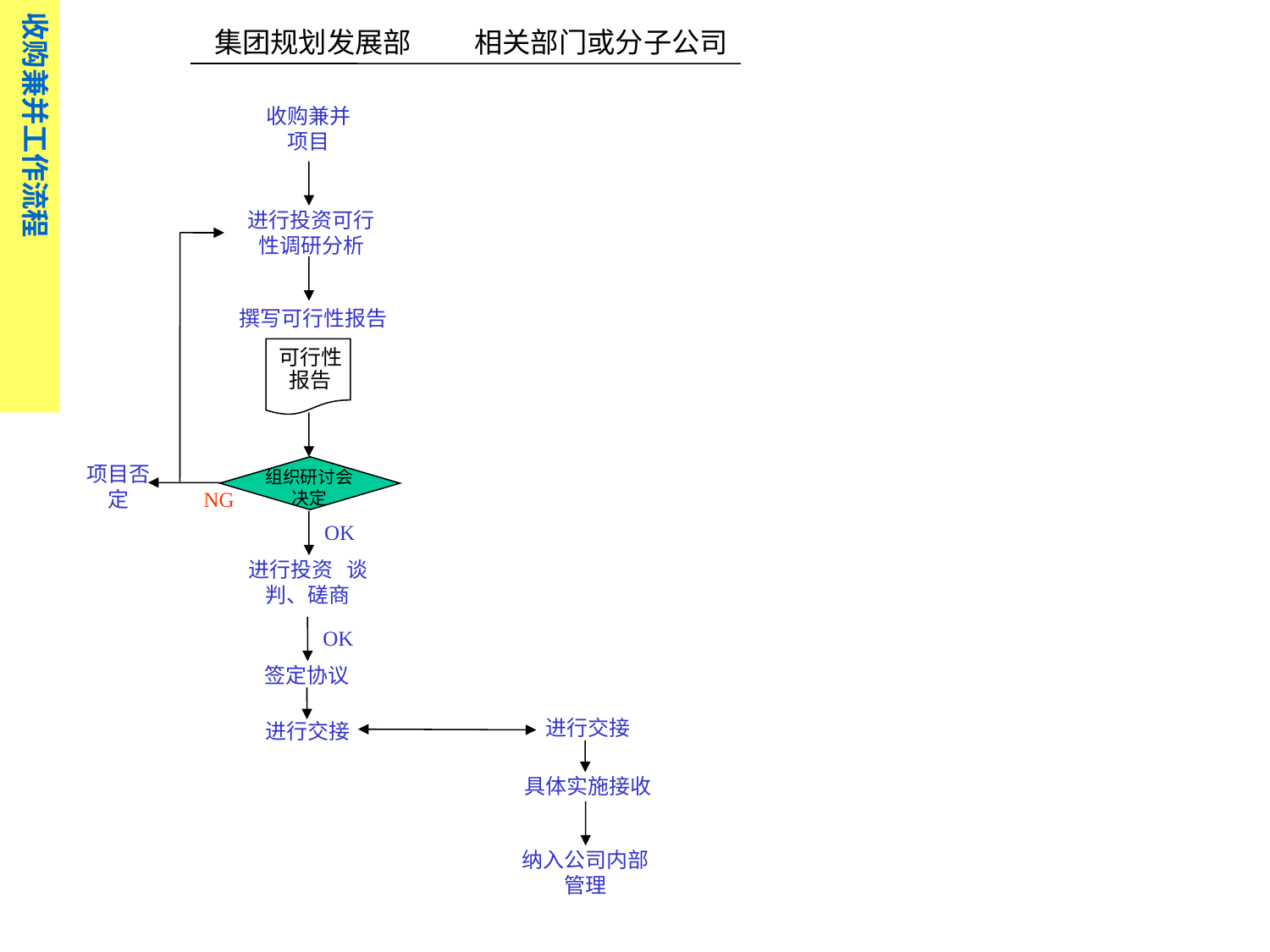

收购兼并工作流程
 集团规划发展部          相关部门或分子公司

收购兼并项目

进行投资可行性调研分析

撰写可行性报告

可行性报告

项目否定

组织研讨会决定
NG

OK
进行投资   谈判、磋商

OK
签定协议

进行交接
进行交接

具体实施接收

纳入公司内部管理
47